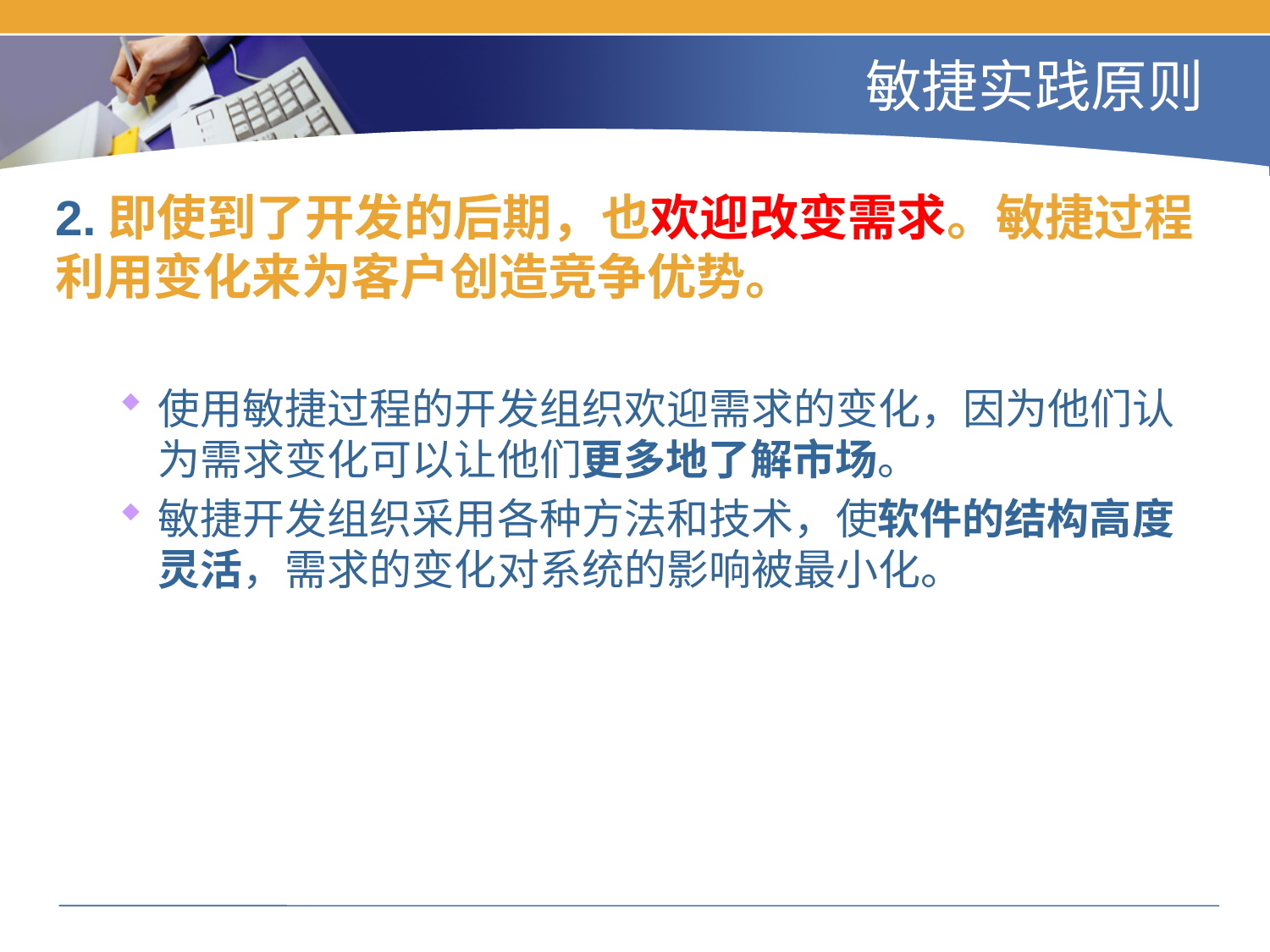

# 敏捷实践原则
2.即使到了开发的后期，也欢迎改变需求。敏捷过程利用变化来为客户创造竞争优势。

使用敏捷过程的开发组织欢迎需求的变化，因为他们认为需求变化可以让他们更多地了解市场。
敏捷开发组织采用各种方法和技术，使软件的结构高度灵活，需求的变化对系统的影响被最小化。